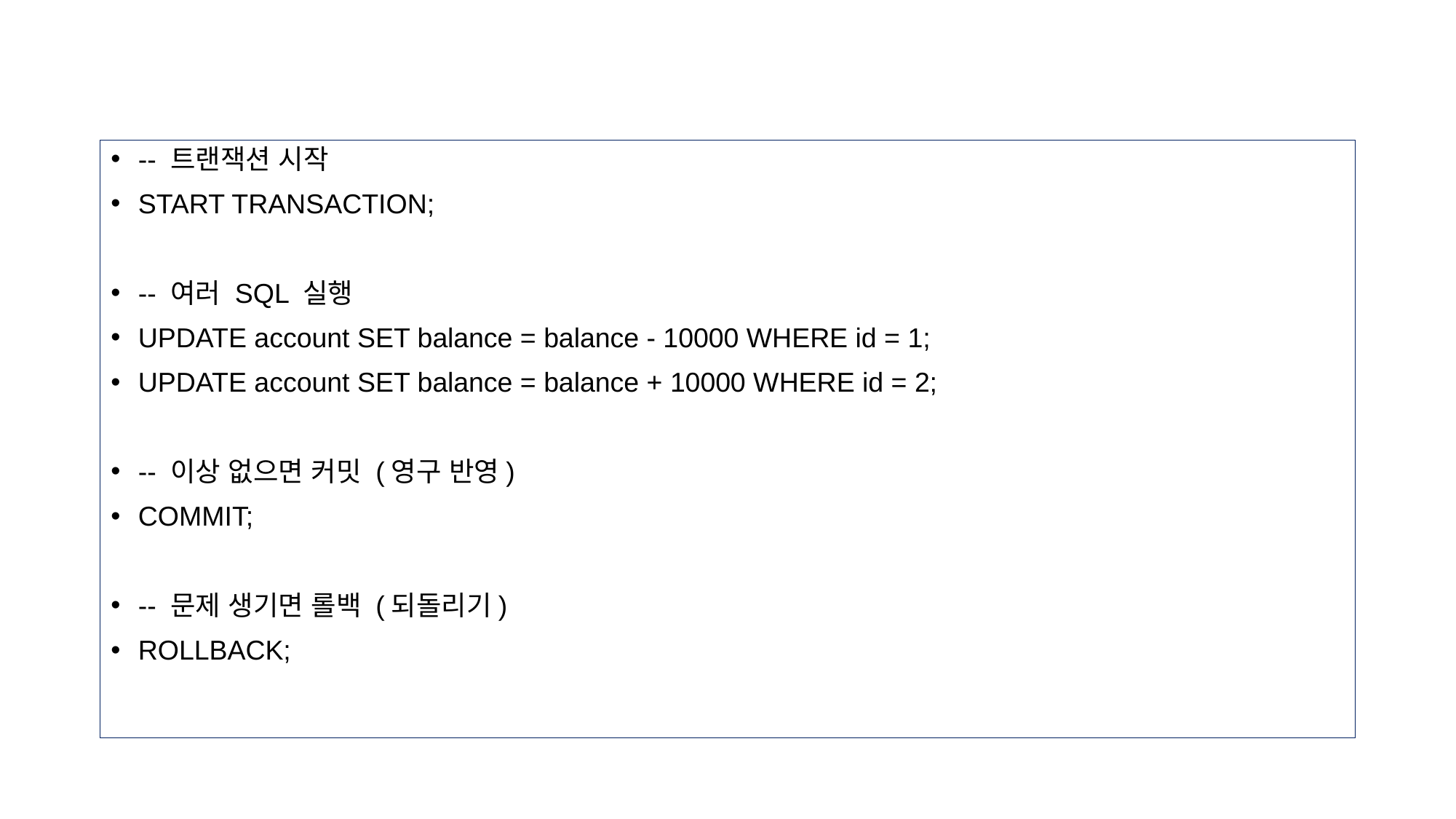

#
-- 트랜잭션 시작
START TRANSACTION;

-- 여러 SQL 실행
UPDATE account SET balance = balance - 10000 WHERE id = 1;
UPDATE account SET balance = balance + 10000 WHERE id = 2;

-- 이상 없으면 커밋 (영구 반영)
COMMIT;

-- 문제 생기면 롤백 (되돌리기)
ROLLBACK;